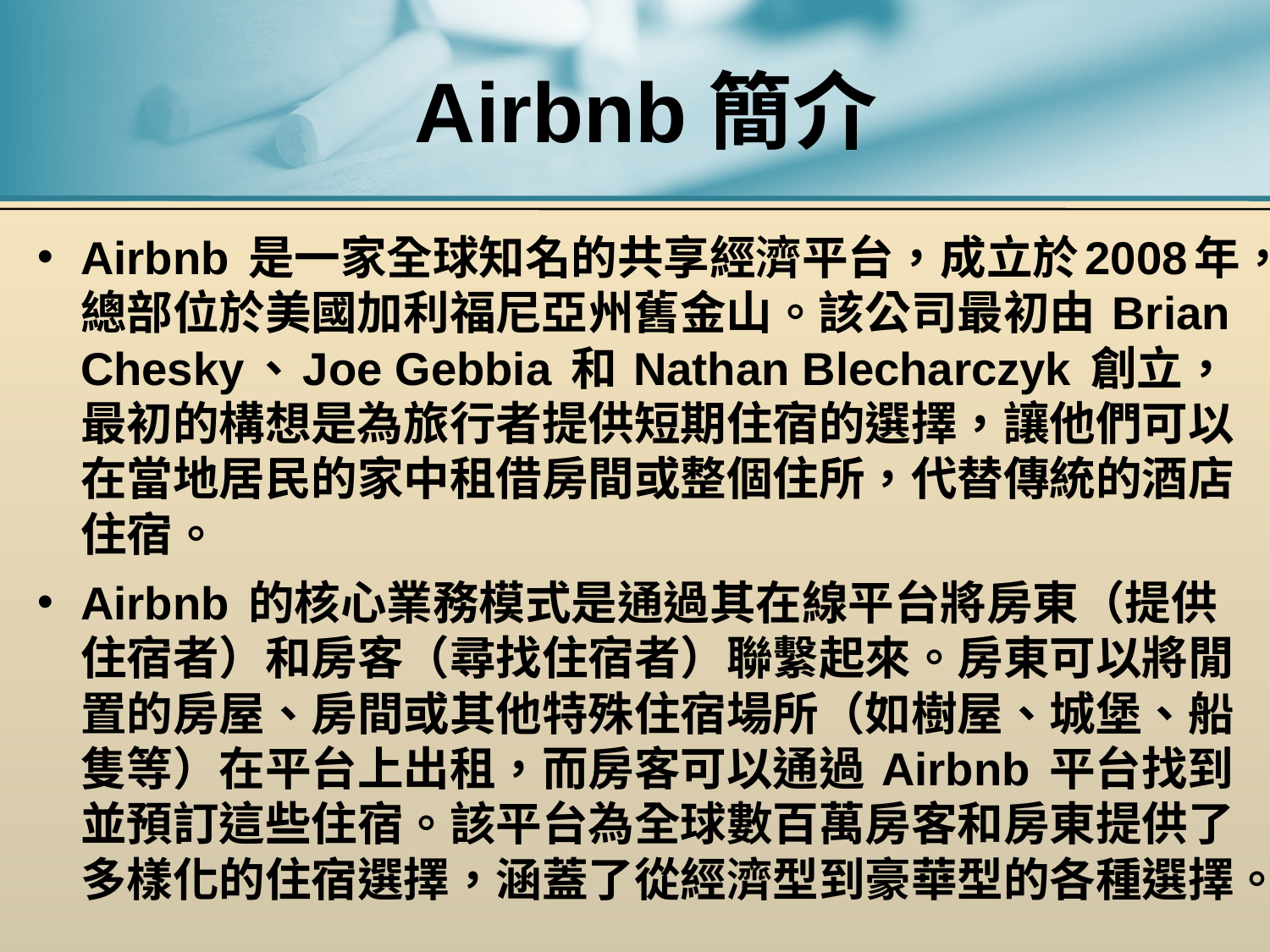

# Airbnb簡介
Airbnb 是一家全球知名的共享經濟平台，成立於2008年，總部位於美國加利福尼亞州舊金山。該公司最初由 Brian Chesky、Joe Gebbia 和 Nathan Blecharczyk 創立，最初的構想是為旅行者提供短期住宿的選擇，讓他們可以在當地居民的家中租借房間或整個住所，代替傳統的酒店住宿。
Airbnb 的核心業務模式是通過其在線平台將房東（提供住宿者）和房客（尋找住宿者）聯繫起來。房東可以將閒置的房屋、房間或其他特殊住宿場所（如樹屋、城堡、船隻等）在平台上出租，而房客可以通過 Airbnb 平台找到並預訂這些住宿。該平台為全球數百萬房客和房東提供了多樣化的住宿選擇，涵蓋了從經濟型到豪華型的各種選擇。